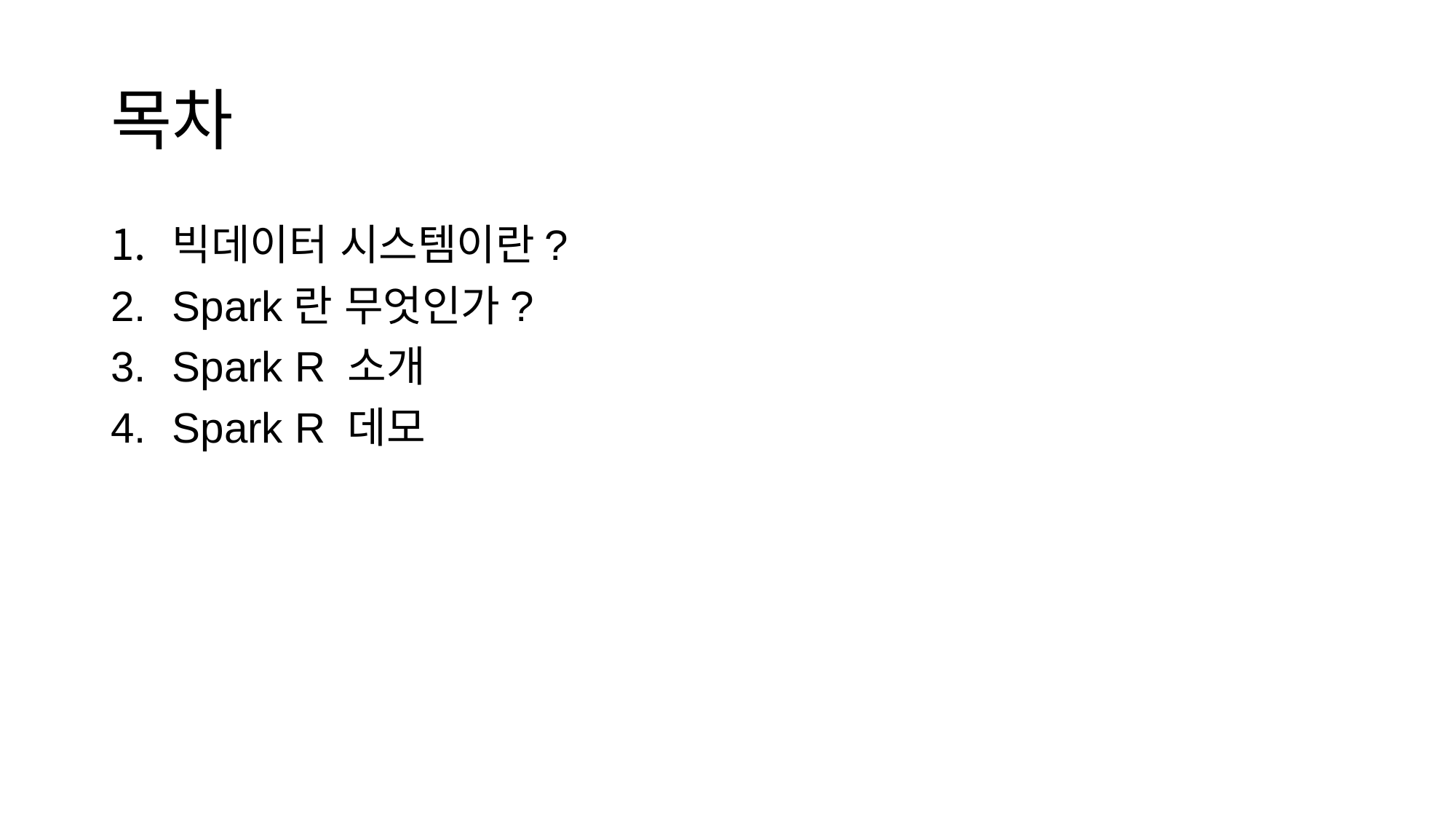

# 목차
빅데이터 시스템이란?
Spark란 무엇인가?
Spark R 소개
Spark R 데모